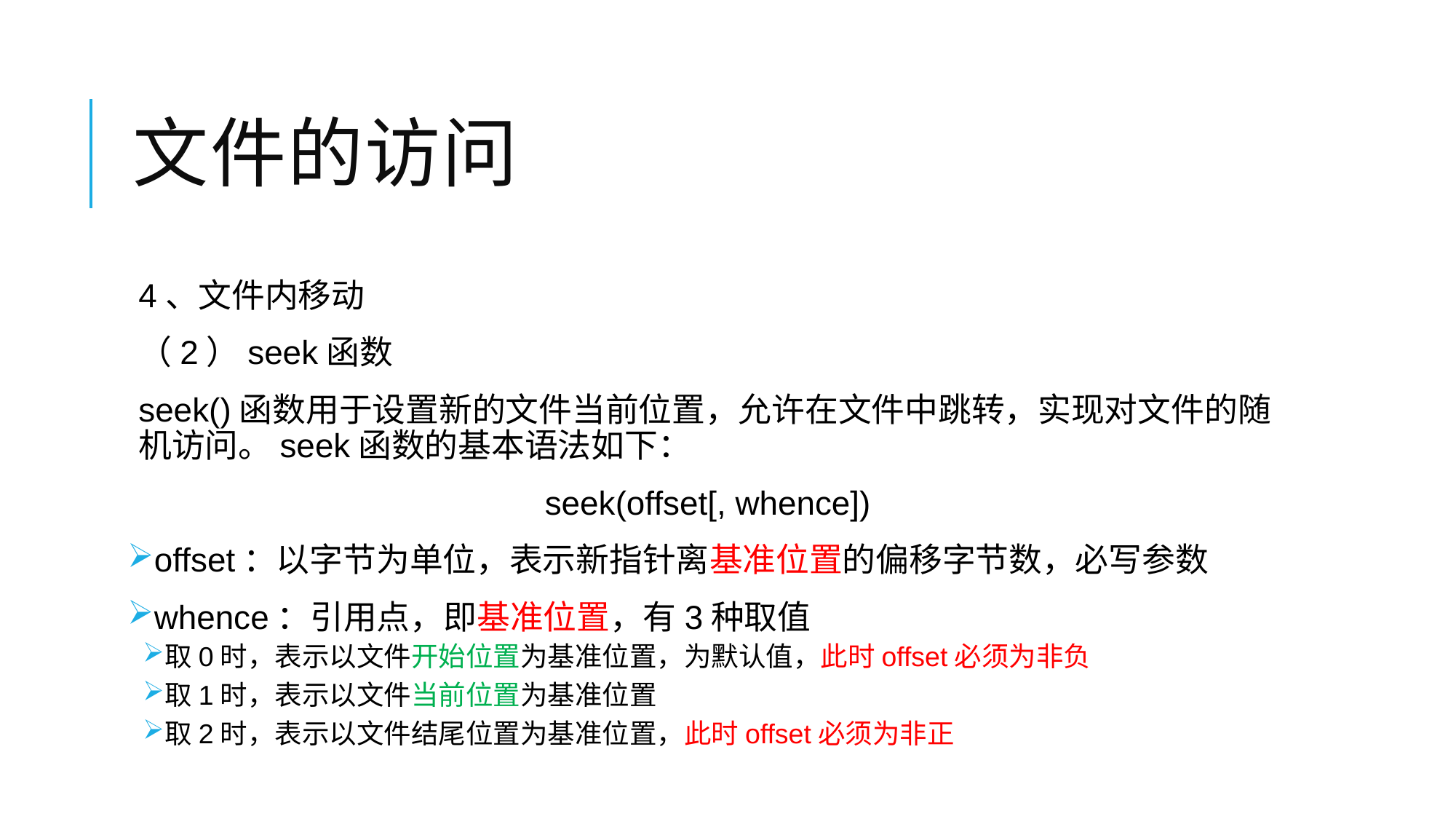

# 文件的访问
4、文件内移动
（2）seek函数
seek()函数用于设置新的文件当前位置，允许在文件中跳转，实现对文件的随机访问。seek函数的基本语法如下：
seek(offset[, whence])
offset：以字节为单位，表示新指针离基准位置的偏移字节数，必写参数
whence：引用点，即基准位置，有3种取值
取0时，表示以文件开始位置为基准位置，为默认值，此时offset必须为非负
取1时，表示以文件当前位置为基准位置
取2时，表示以文件结尾位置为基准位置，此时offset必须为非正